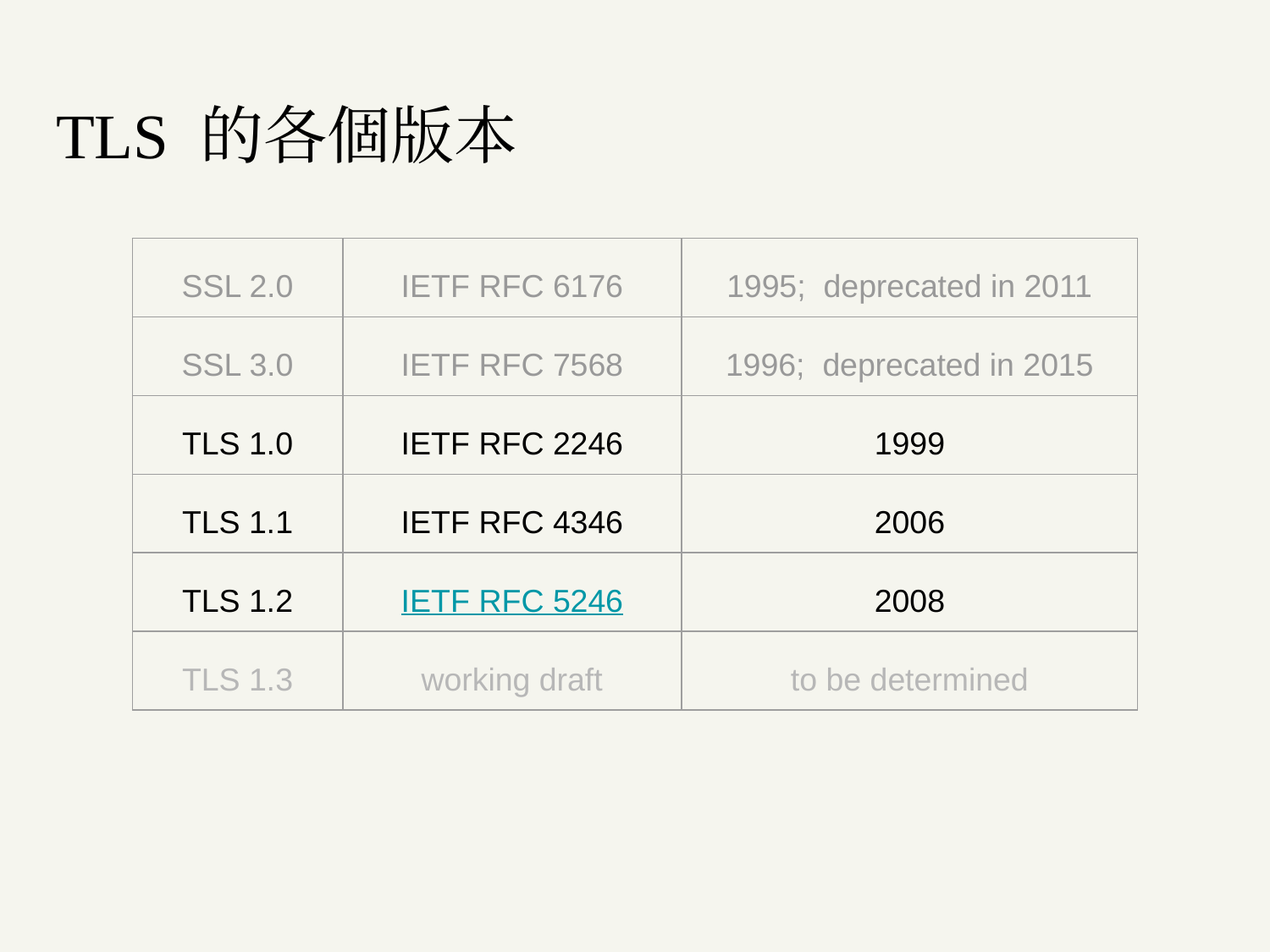

# TLS 的各個版本
| SSL 2.0 | IETF RFC 6176 | 1995; deprecated in 2011 |
| --- | --- | --- |
| SSL 3.0 | IETF RFC 7568 | 1996; deprecated in 2015 |
| TLS 1.0 | IETF RFC 2246 | 1999 |
| TLS 1.1 | IETF RFC 4346 | 2006 |
| TLS 1.2 | IETF RFC 5246 | 2008 |
| TLS 1.3 | working draft | to be determined |